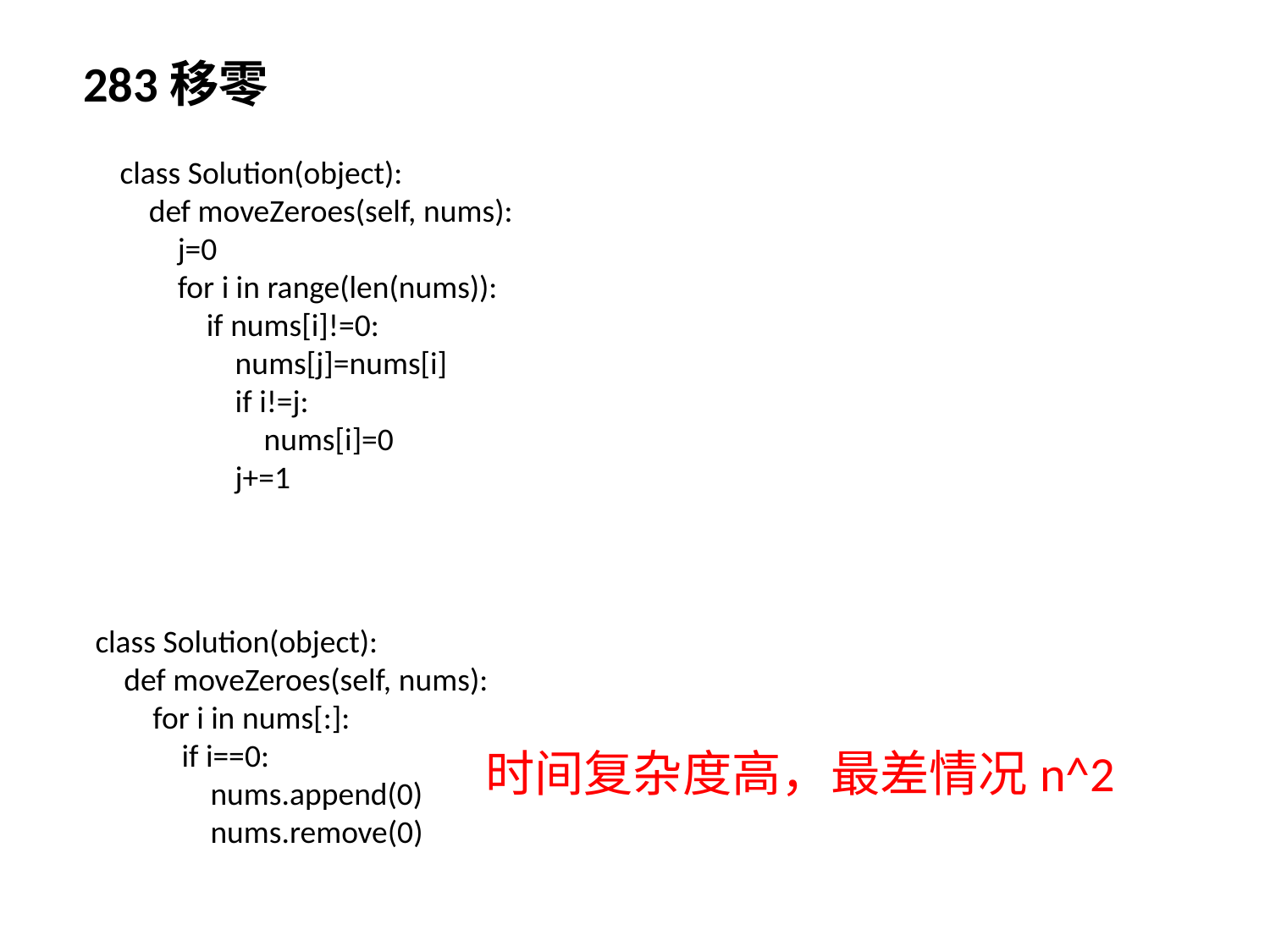

283移零
class Solution(object):
    def moveZeroes(self, nums):
        j=0
        for i in range(len(nums)):
            if nums[i]!=0:
                nums[j]=nums[i]
                if i!=j:
                    nums[i]=0
                j+=1

class Solution(object):
    def moveZeroes(self, nums):
        for i in nums[:]:
            if i==0:
                nums.append(0)
                nums.remove(0)

时间复杂度高，最差情况n^2